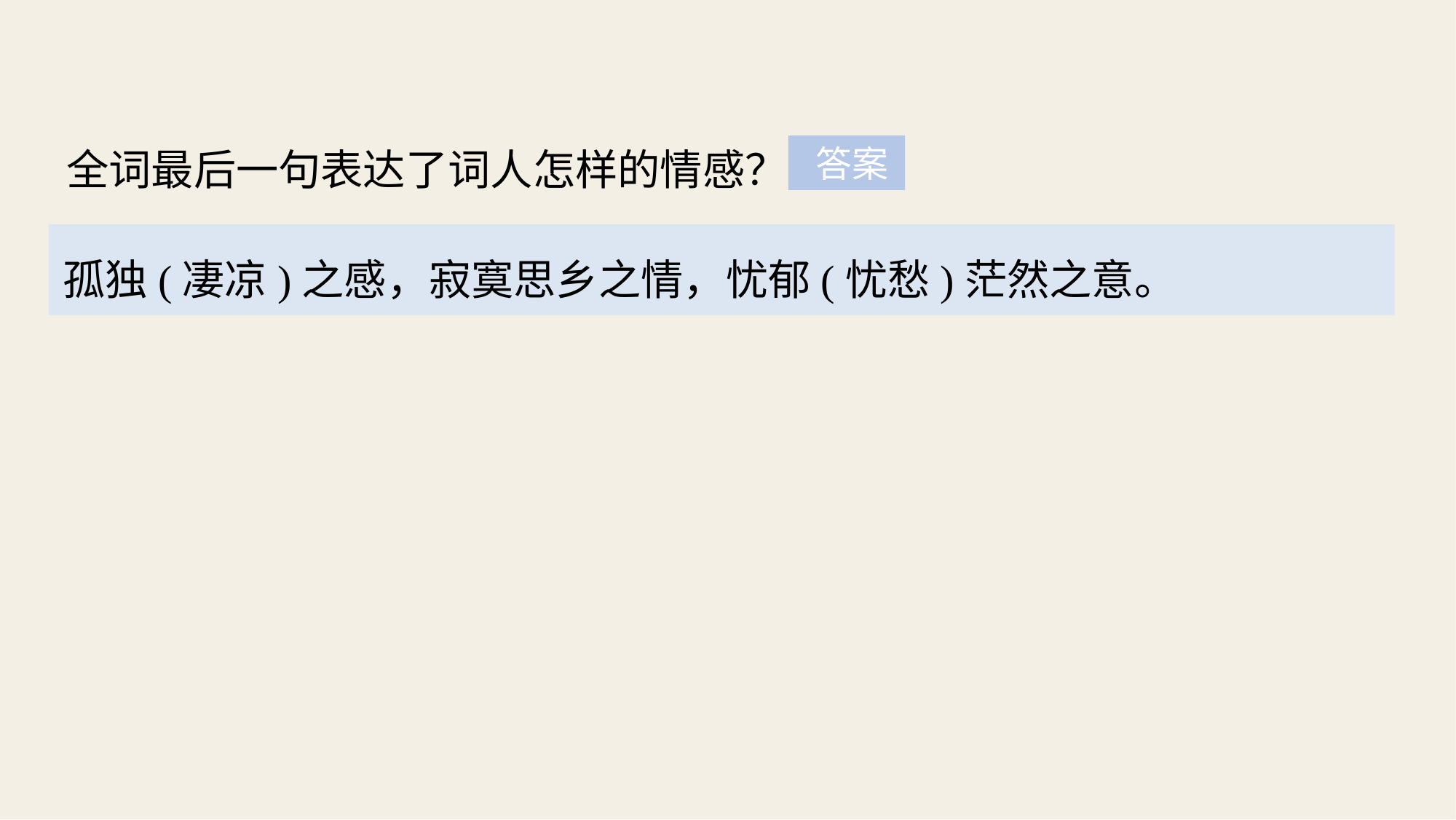

全词最后一句表达了词人怎样的情感？
 答案
孤独(凄凉)之感，寂寞思乡之情，忧郁(忧愁)茫然之意。